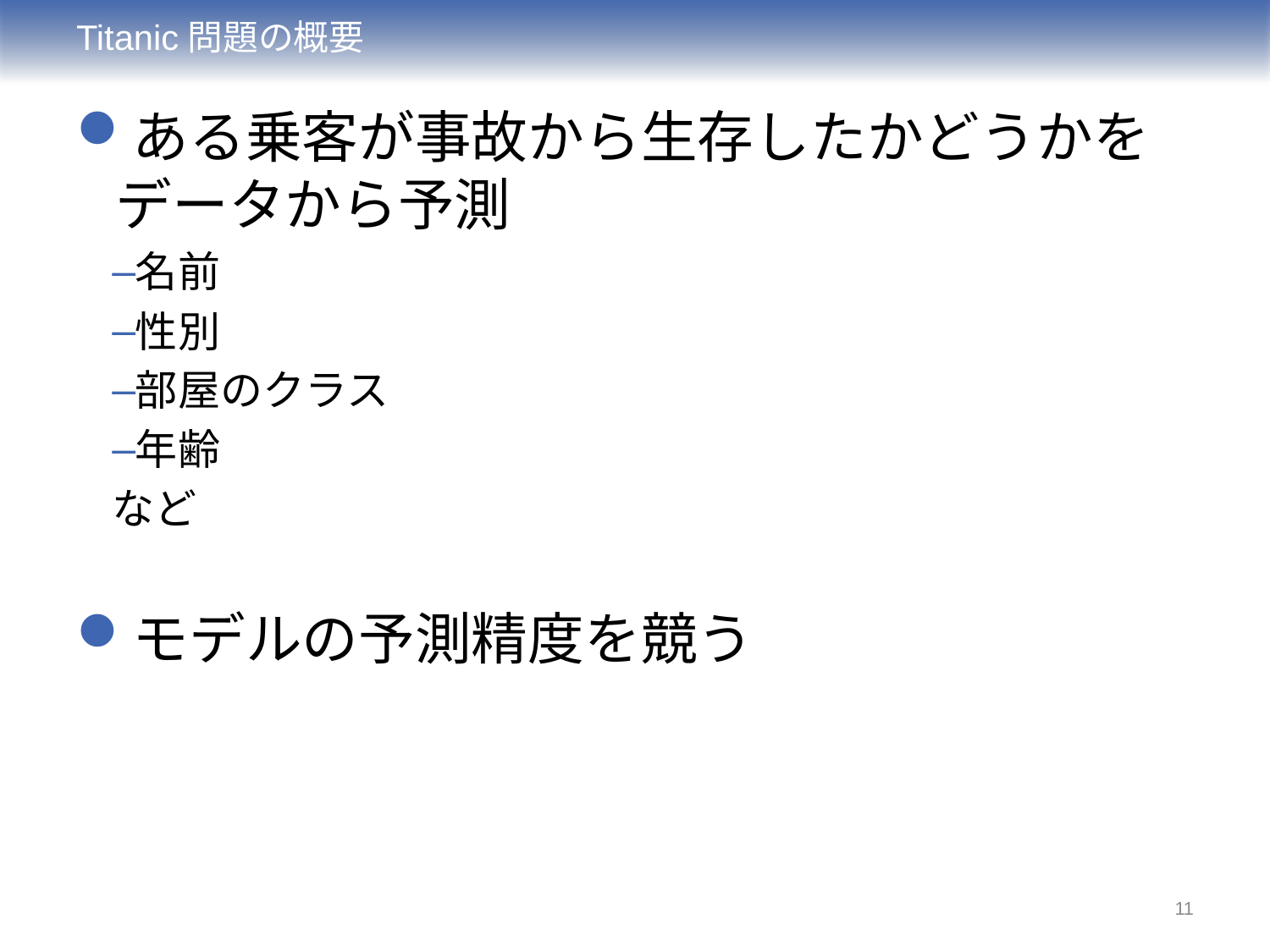

# Titanic問題の概要
ある乗客が事故から生存したかどうかを
 データから予測
名前
性別
部屋のクラス
年齢
など

モデルの予測精度を競う
11